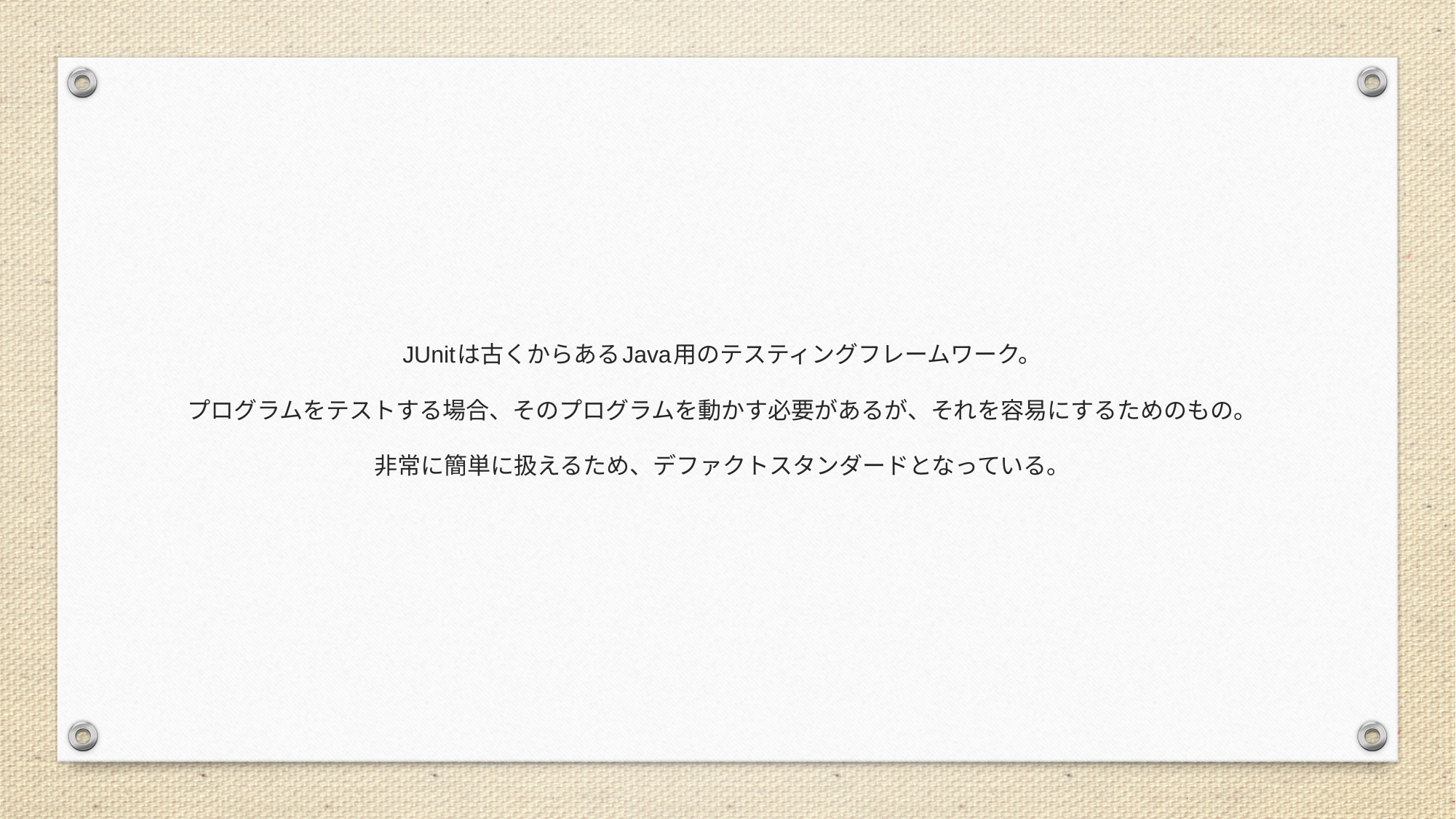

JUnitは古くからあるJava用のテスティングフレームワーク。
プログラムをテストする場合、そのプログラムを動かす必要があるが、それを容易にするためのもの。
非常に簡単に扱えるため、デファクトスタンダードとなっている。